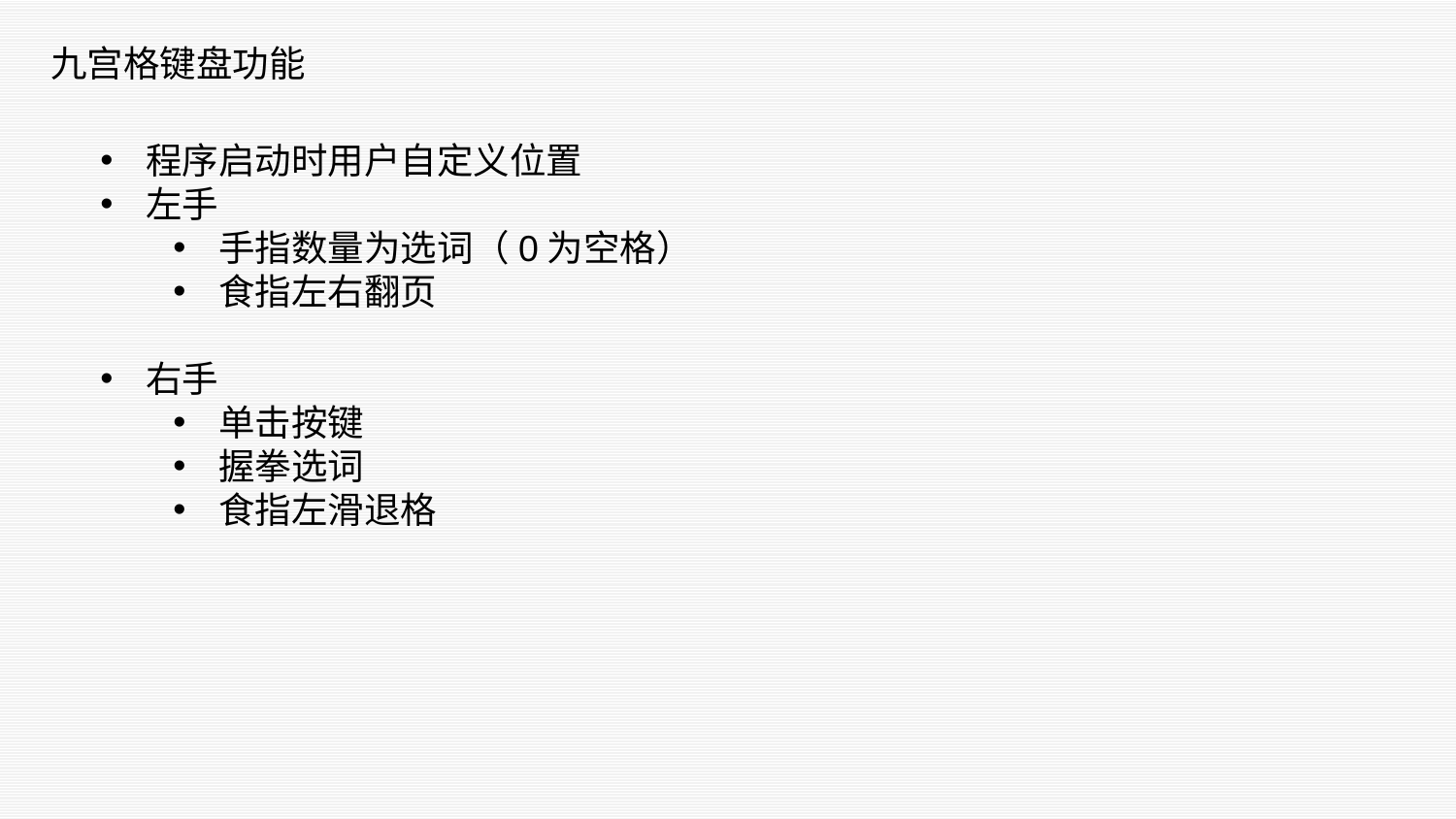

九宫格键盘功能
程序启动时用户自定义位置
左手
手指数量为选词（0为空格）
食指左右翻页

右手
单击按键
握拳选词
食指左滑退格